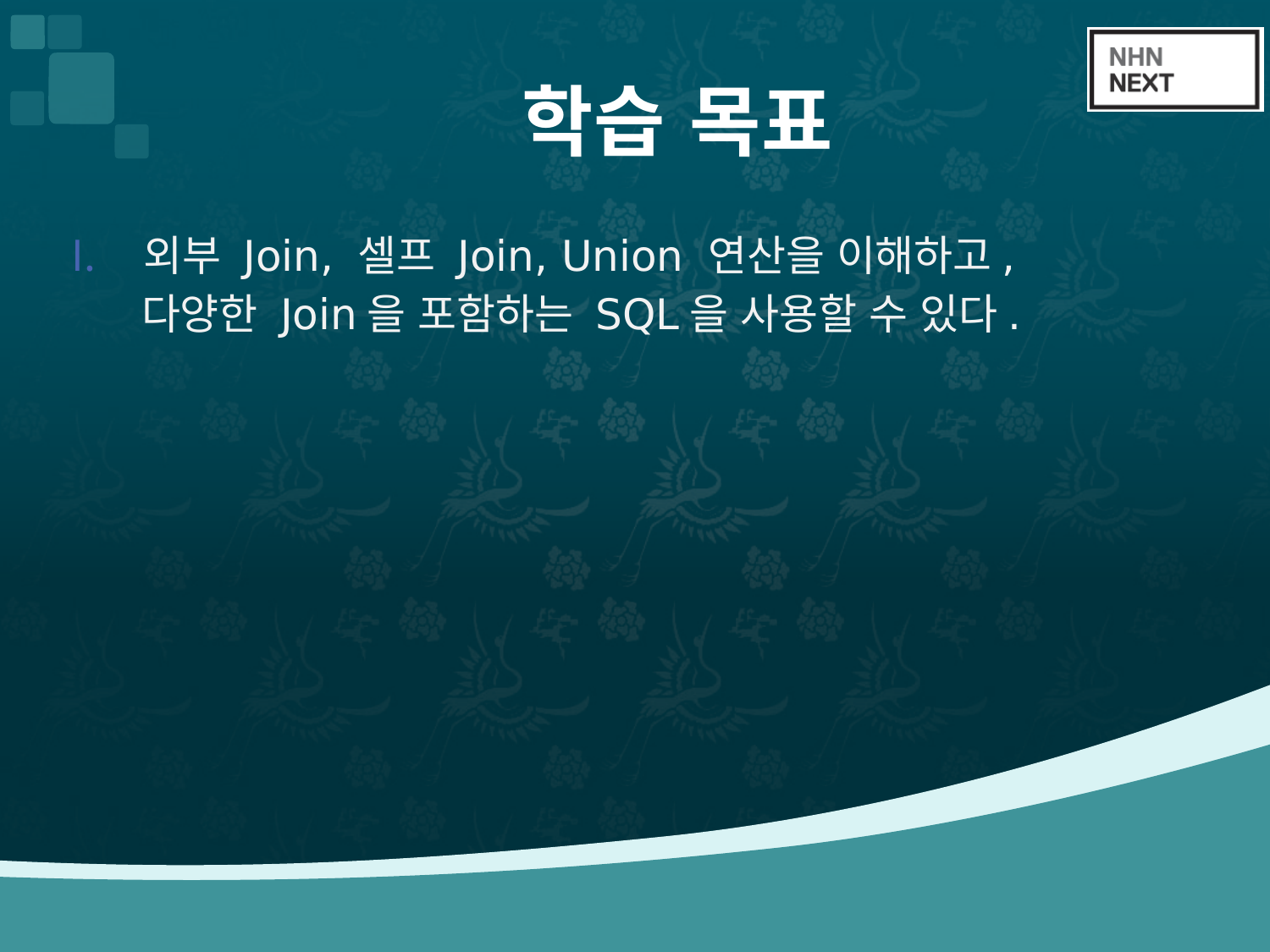

# 학습 목표
외부 Join, 셀프 Join, Union 연산을 이해하고,
     다양한 Join을 포함하는 SQL을 사용할 수 있다.